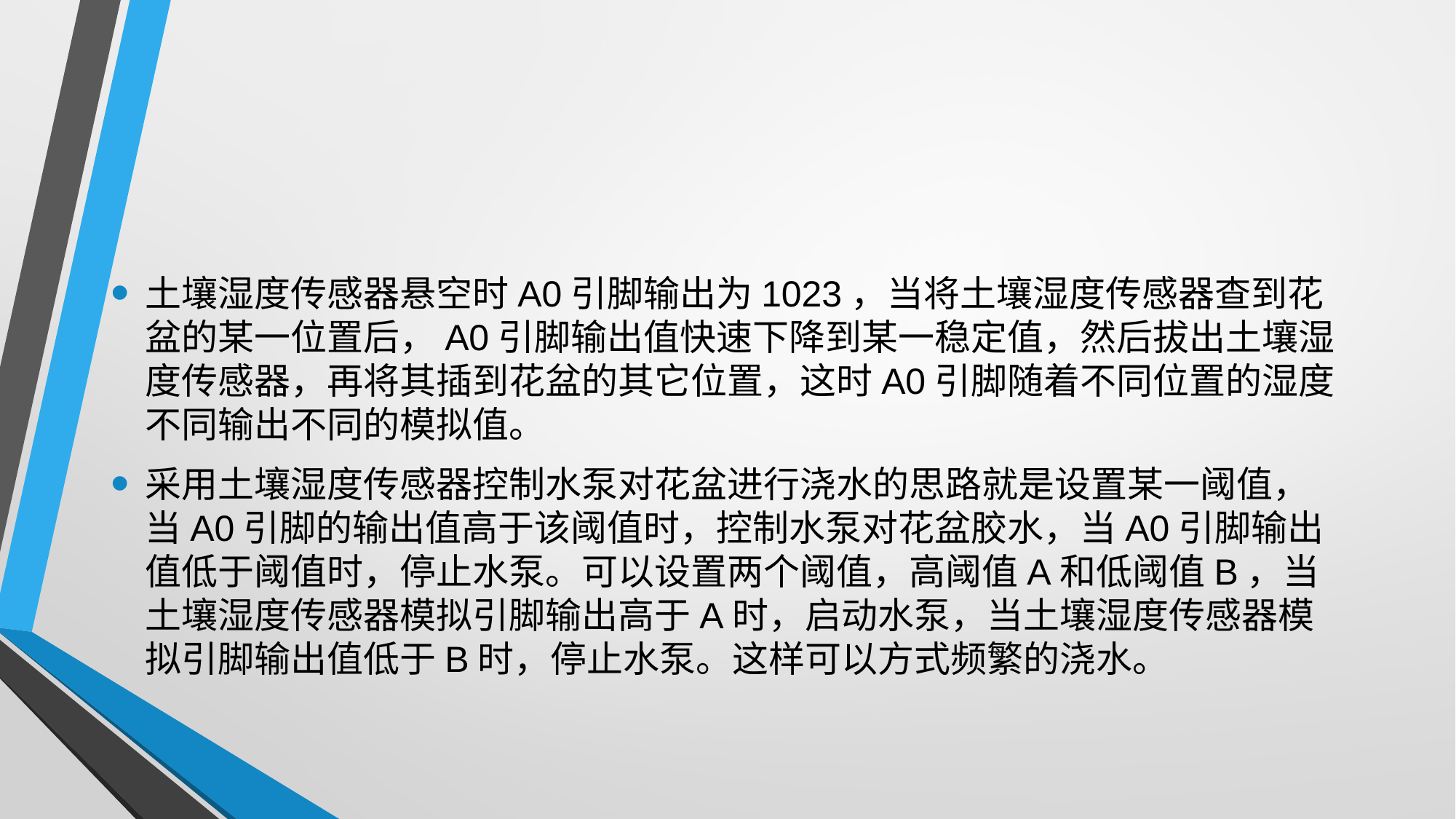

土壤湿度传感器悬空时A0引脚输出为1023，当将土壤湿度传感器查到花盆的某一位置后，A0引脚输出值快速下降到某一稳定值，然后拔出土壤湿度传感器，再将其插到花盆的其它位置，这时A0引脚随着不同位置的湿度不同输出不同的模拟值。
采用土壤湿度传感器控制水泵对花盆进行浇水的思路就是设置某一阈值，当A0引脚的输出值高于该阈值时，控制水泵对花盆胶水，当A0引脚输出值低于阈值时，停止水泵。可以设置两个阈值，高阈值A和低阈值B，当土壤湿度传感器模拟引脚输出高于A时，启动水泵，当土壤湿度传感器模拟引脚输出值低于B时，停止水泵。这样可以方式频繁的浇水。